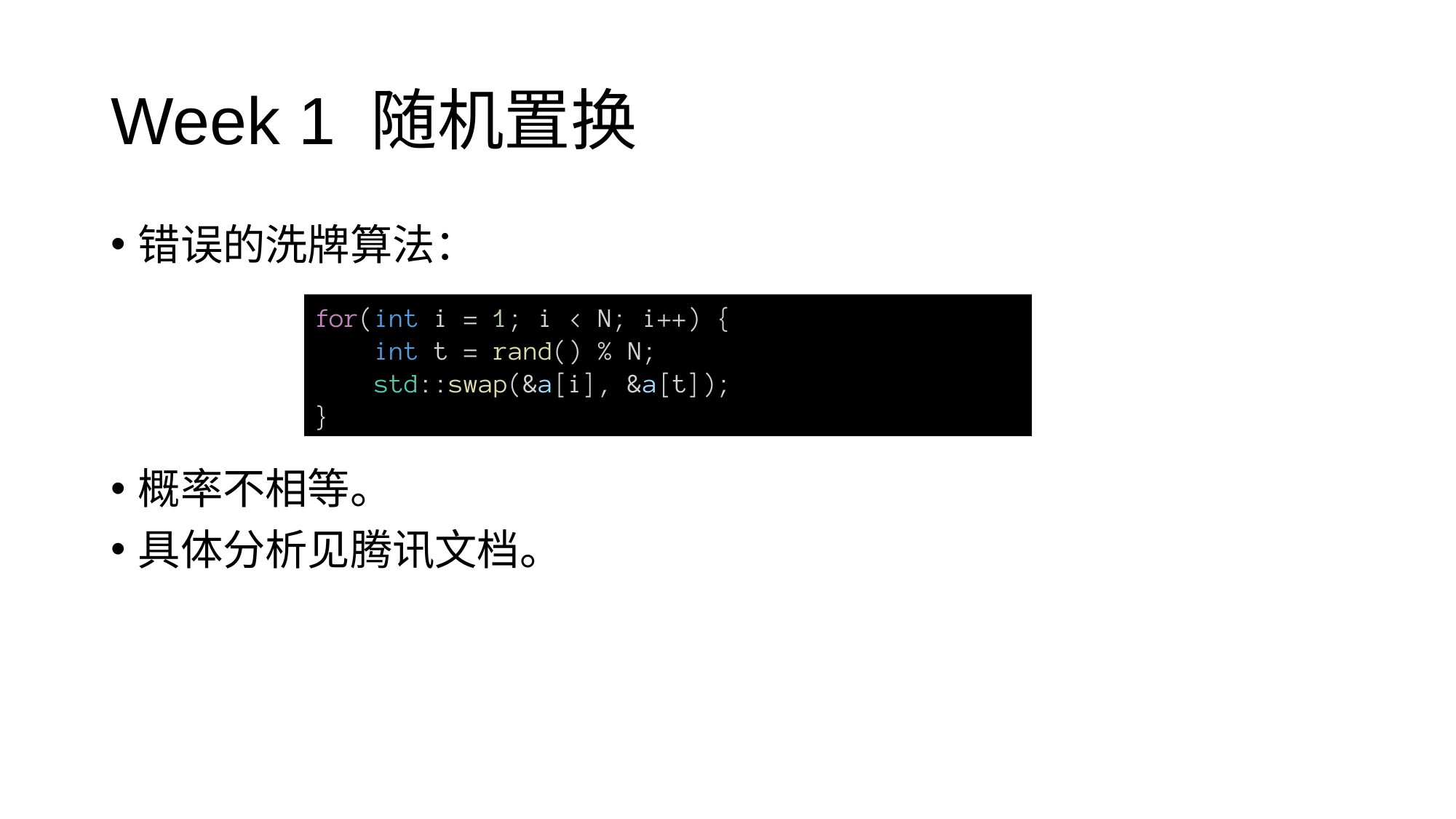

# Week 1 随机置换
错误的洗牌算法：

概率不相等。
具体分析见腾讯文档。

for(int i = 1; i < N; i++) {
    int t = rand() % N;
    std::swap(&a[i], &a[t]);
}